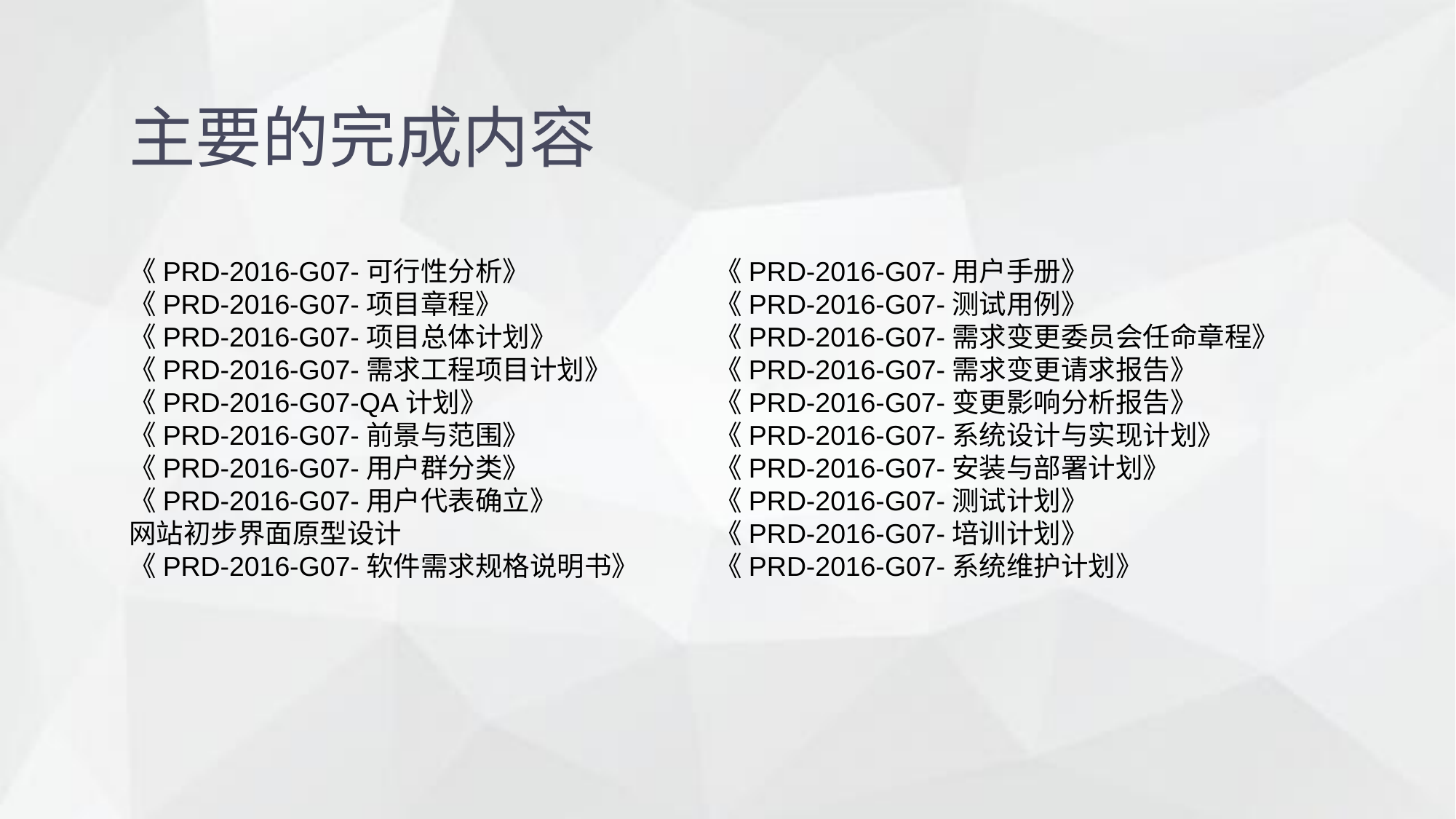

主要的完成内容
《PRD-2016-G07-可行性分析》
《PRD-2016-G07-项目章程》
《PRD-2016-G07-项目总体计划》
《PRD-2016-G07-需求工程项目计划》
《PRD-2016-G07-QA计划》
《PRD-2016-G07-前景与范围》
《PRD-2016-G07-用户群分类》
《PRD-2016-G07-用户代表确立》
网站初步界面原型设计
《PRD-2016-G07-软件需求规格说明书》
《PRD-2016-G07-用户手册》
《PRD-2016-G07-测试用例》
《PRD-2016-G07-需求变更委员会任命章程》
《PRD-2016-G07-需求变更请求报告》
《PRD-2016-G07-变更影响分析报告》
《PRD-2016-G07-系统设计与实现计划》
《PRD-2016-G07-安装与部署计划》
《PRD-2016-G07-测试计划》
《PRD-2016-G07-培训计划》
《PRD-2016-G07-系统维护计划》